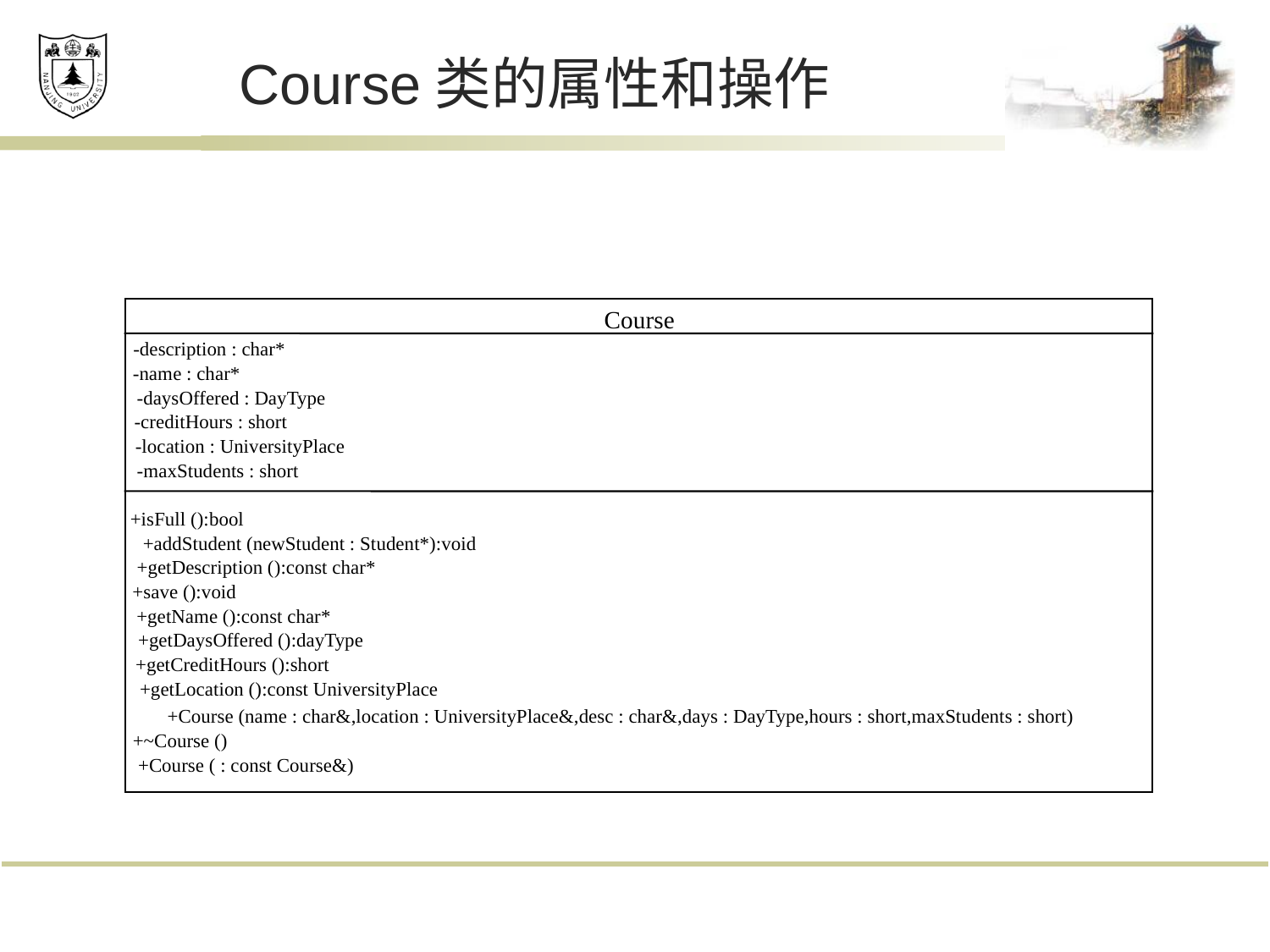

# Course类的属性和操作
Course

-description : char*

-name : char*
-daysOffered : DayType
-creditHours : short
-location : UniversityPlace
-maxStudents : short

+isFull ():bool
+addStudent (newStudent : Student*):void
+getDescription ():const char*
+save ():void
+getName ():const char*
+getDaysOffered ():dayType
+getCreditHours ():short
+getLocation ():const UniversityPlace
+Course (name : char&,location : UniversityPlace&,desc : char&,days : DayType,hours : short,maxStudents : short)
+~Course ()
+Course ( : const Course&)